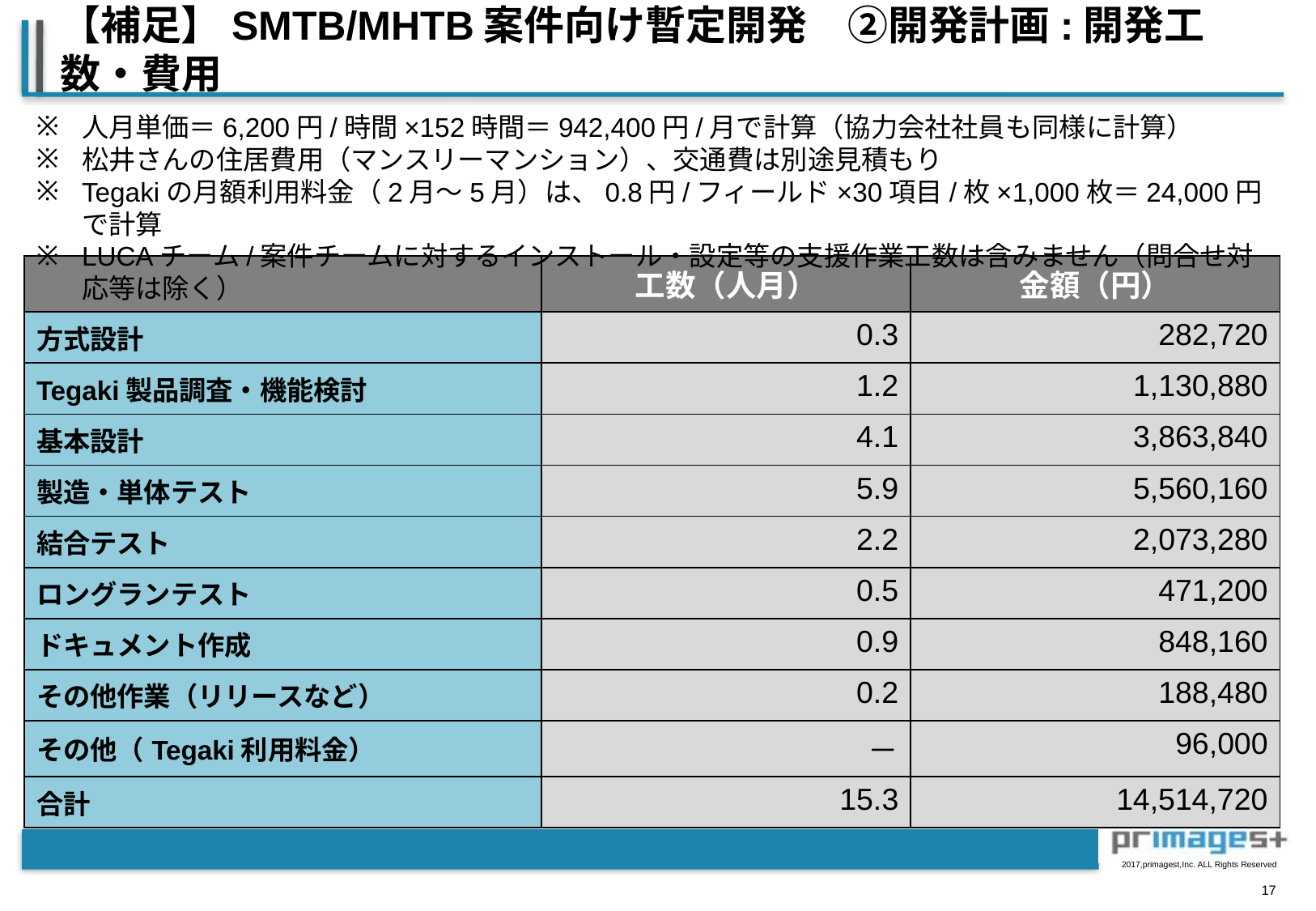

# 【補足】SMTB/MHTB案件向け暫定開発　②開発計画:開発工数・費用
人月単価＝6,200円/時間×152時間＝942,400円/月で計算（協力会社社員も同様に計算）
松井さんの住居費用（マンスリーマンション）、交通費は別途見積もり
Tegakiの月額利用料金（2月～5月）は、0.8円/フィールド×30項目/枚×1,000枚＝24,000円で計算
LUCAチーム/案件チームに対するインストール・設定等の支援作業工数は含みません（問合せ対応等は除く）
|  | 工数（人月） | 金額（円） |
| --- | --- | --- |
| 方式設計 | 0.3 | 282,720 |
| Tegaki製品調査・機能検討 | 1.2 | 1,130,880 |
| 基本設計 | 4.1 | 3,863,840 |
| 製造・単体テスト | 5.9 | 5,560,160 |
| 結合テスト | 2.2 | 2,073,280 |
| ロングランテスト | 0.5 | 471,200 |
| ドキュメント作成 | 0.9 | 848,160 |
| その他作業（リリースなど） | 0.2 | 188,480 |
| その他（Tegaki利用料金） | － | 96,000 |
| 合計 | 15.3 | 14,514,720 |
17